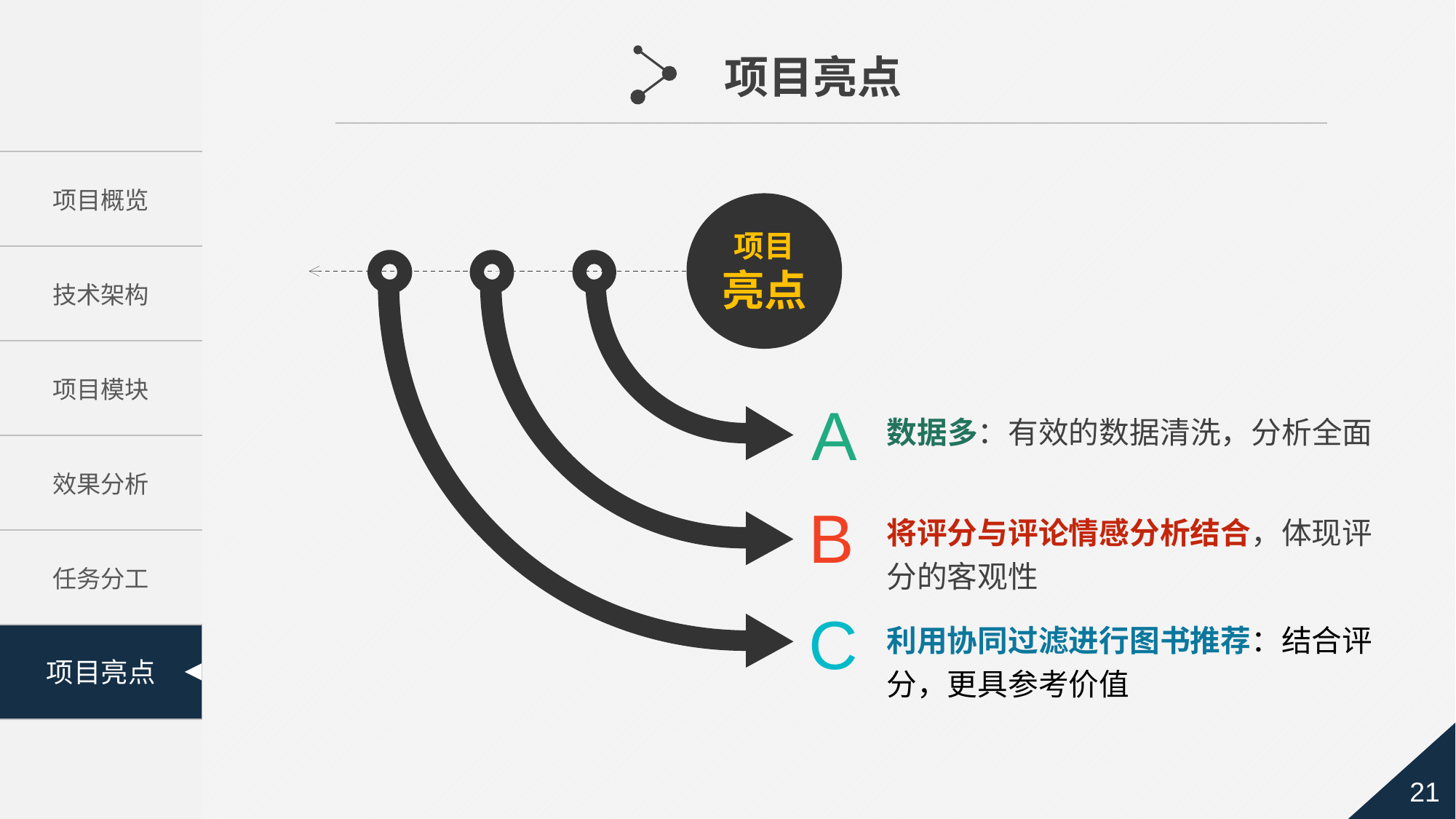

项目亮点
项目亮点

A
数据多：有效的数据清洗，分析全面
B
将评分与评论情感分析结合，体现评分的客观性
C
利用协同过滤进行图书推荐：结合评分，更具参考价值